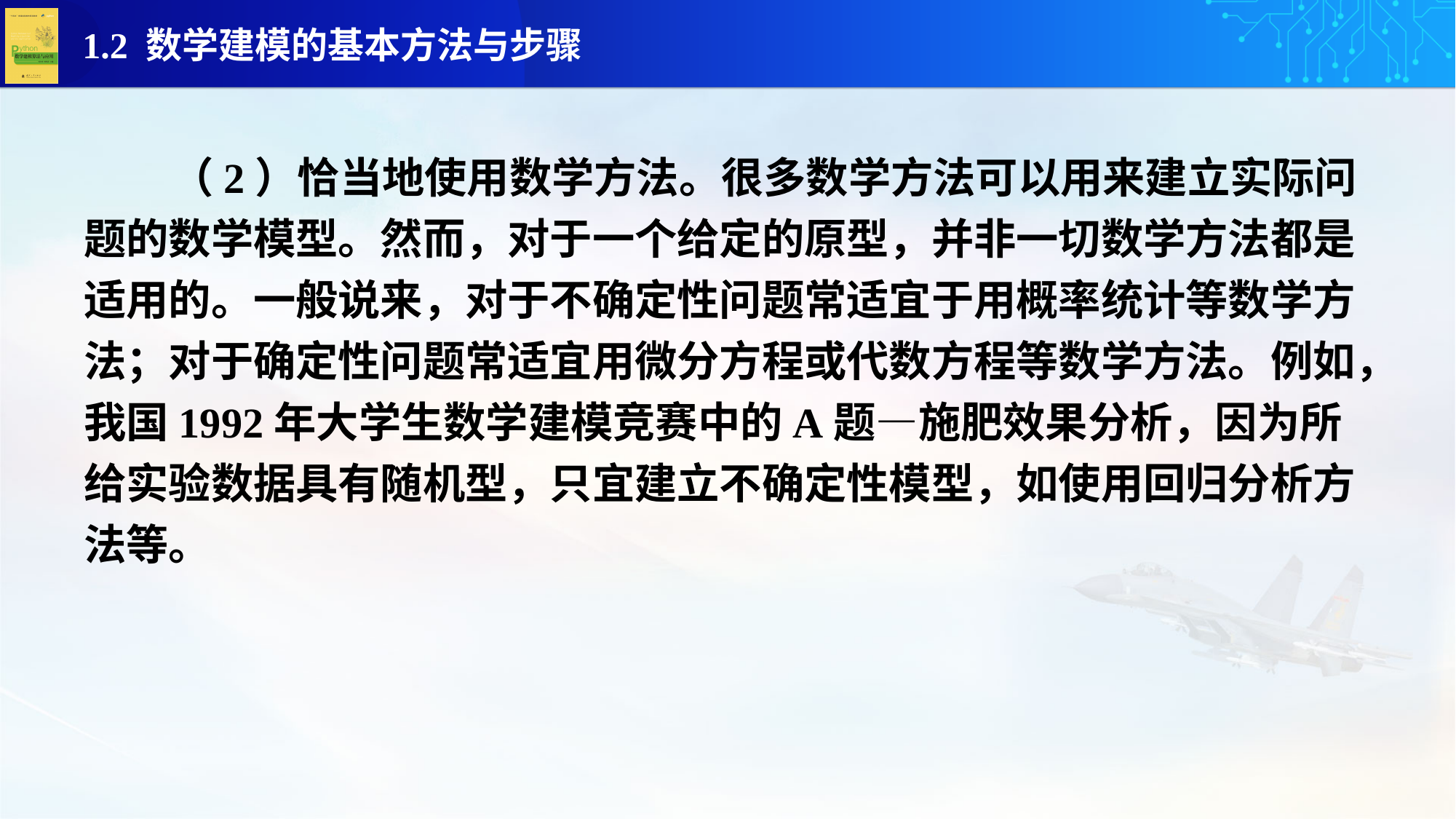

（2）恰当地使用数学方法。很多数学方法可以用来建立实际问题的数学模型。然而，对于一个给定的原型，并非一切数学方法都是适用的。一般说来，对于不确定性问题常适宜于用概率统计等数学方法；对于确定性问题常适宜用微分方程或代数方程等数学方法。例如，我国1992年大学生数学建模竞赛中的A题—施肥效果分析，因为所给实验数据具有随机型，只宜建立不确定性模型，如使用回归分析方法等。